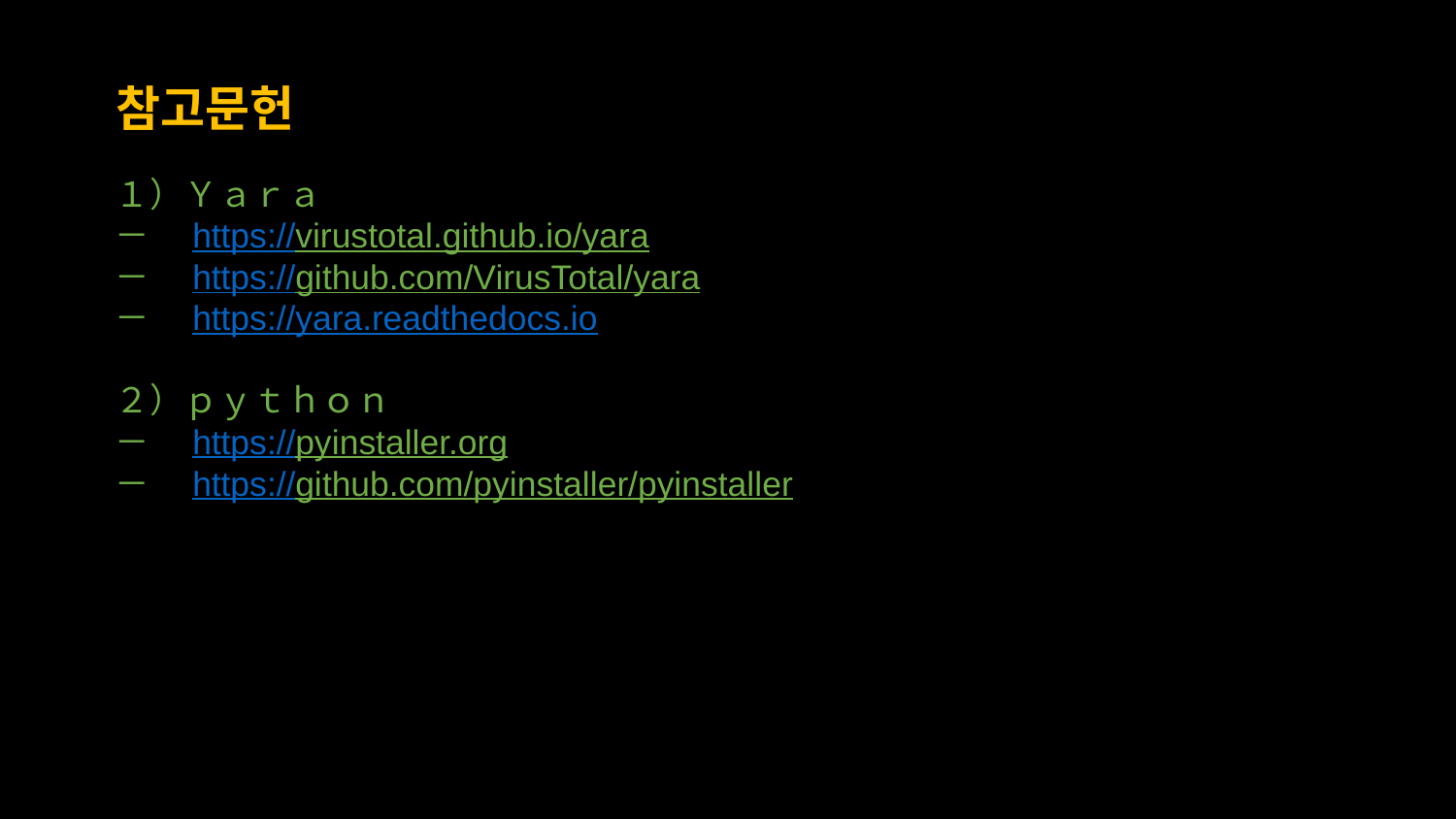

# 참고문헌
１）Ｙａｒａ
－　https://virustotal.github.io/yara
－　https://github.com/VirusTotal/yara
－　https://yara.readthedocs.io

２）ｐｙｔｈｏｎ
－　https://pyinstaller.org
－　https://github.com/pyinstaller/pyinstaller